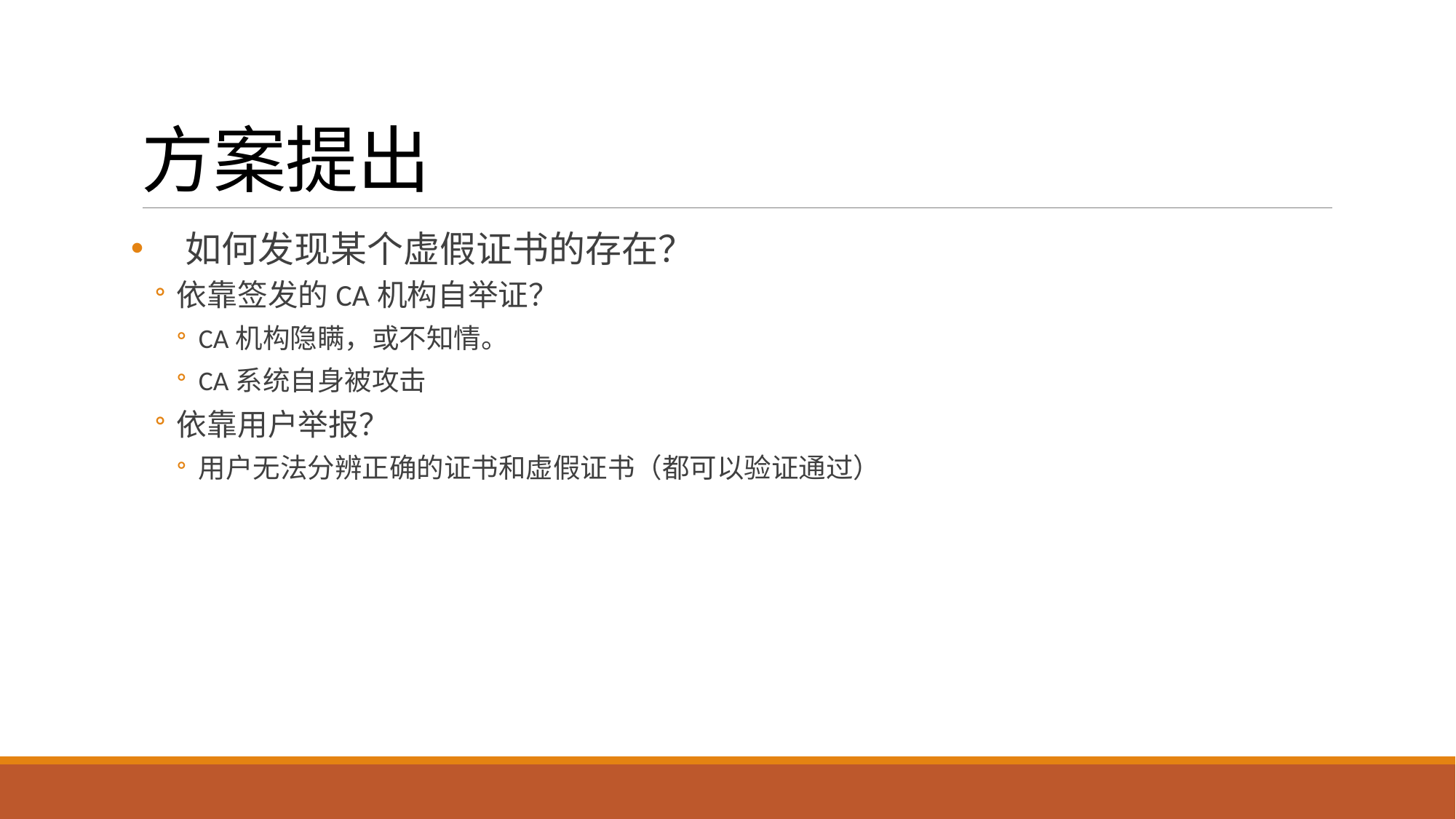

# 方案提出
如何发现某个虚假证书的存在？
依靠签发的CA机构自举证？
CA机构隐瞒，或不知情。
CA系统自身被攻击
依靠用户举报？
用户无法分辨正确的证书和虚假证书（都可以验证通过）